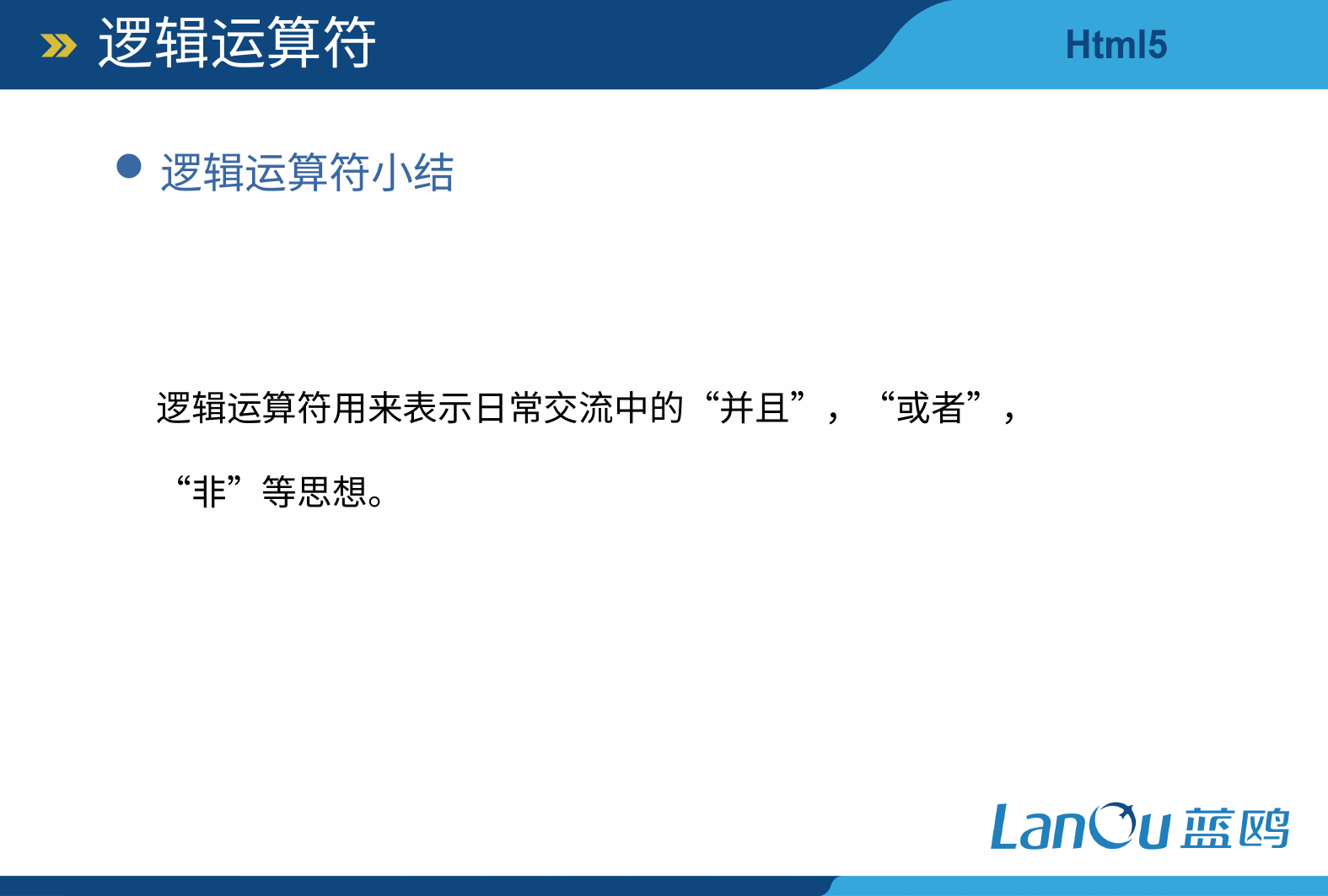

逻辑运算符
逻辑运算符小结
逻辑运算符用来表示日常交流中的“并且”，“或者”，“非”等思想。